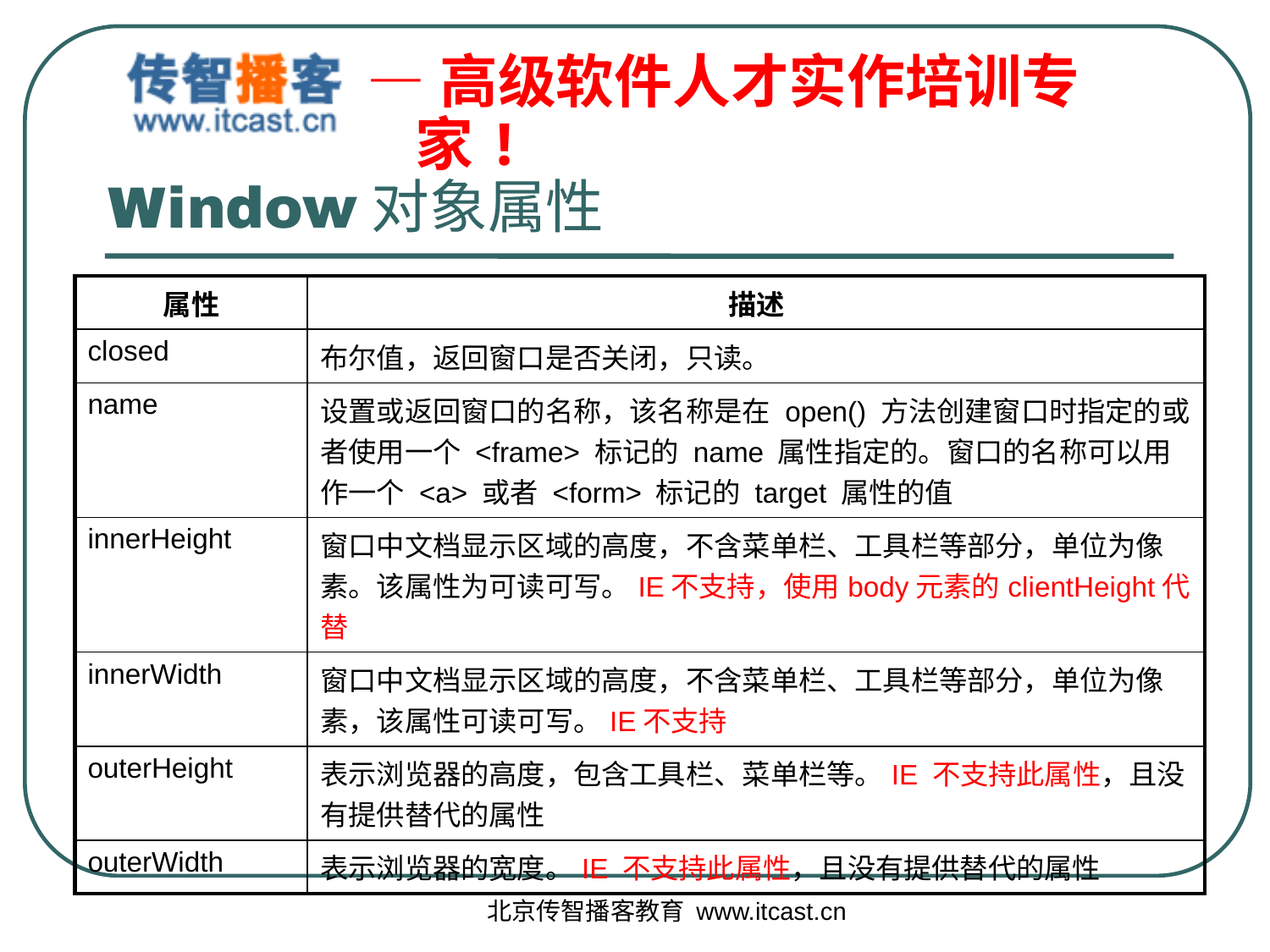

Window对象属性
| 属性 | 描述 |
| --- | --- |
| closed | 布尔值，返回窗口是否关闭，只读。 |
| name | 设置或返回窗口的名称，该名称是在 open() 方法创建窗口时指定的或者使用一个 <frame> 标记的 name 属性指定的。窗口的名称可以用作一个 <a> 或者 <form> 标记的 target 属性的值 |
| innerHeight | 窗口中文档显示区域的高度，不含菜单栏、工具栏等部分，单位为像素。该属性为可读可写。IE不支持，使用body元素的clientHeight代替 |
| innerWidth | 窗口中文档显示区域的高度，不含菜单栏、工具栏等部分，单位为像素，该属性可读可写。IE不支持 |
| outerHeight | 表示浏览器的高度，包含工具栏、菜单栏等。IE 不支持此属性，且没有提供替代的属性 |
| outerWidth | 表示浏览器的宽度。IE 不支持此属性，且没有提供替代的属性 |